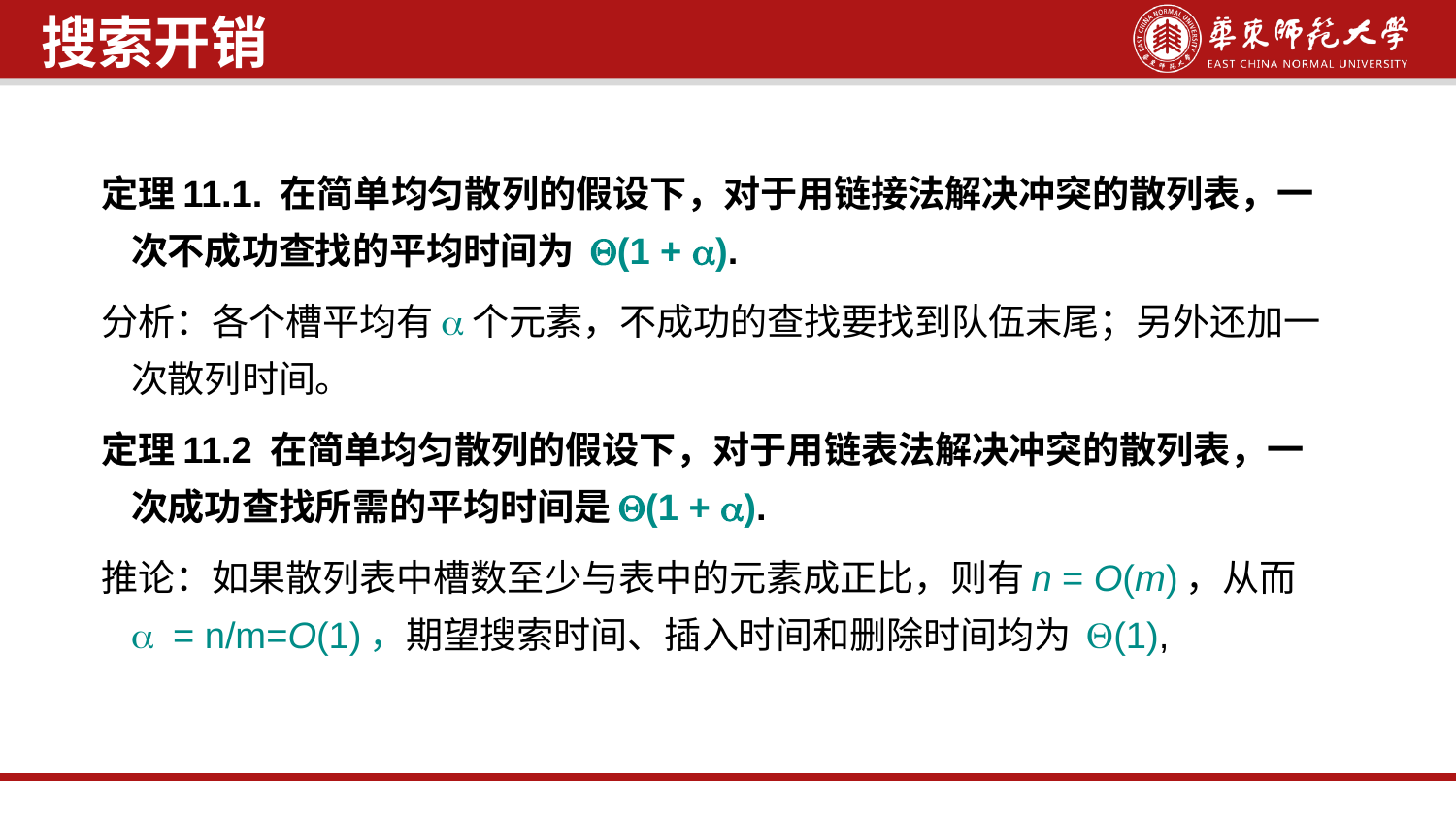

搜索开销
定理11.1. 在简单均匀散列的假设下，对于用链接法解决冲突的散列表，一次不成功查找的平均时间为 Θ(1 + α).
分析：各个槽平均有α个元素，不成功的查找要找到队伍末尾；另外还加一次散列时间。
定理11.2 在简单均匀散列的假设下，对于用链表法解决冲突的散列表，一次成功查找所需的平均时间是Θ(1 + α).
推论：如果散列表中槽数至少与表中的元素成正比，则有n = O(m)，从而 α = n/m=O(1)，期望搜索时间、插入时间和删除时间均为 Θ(1),